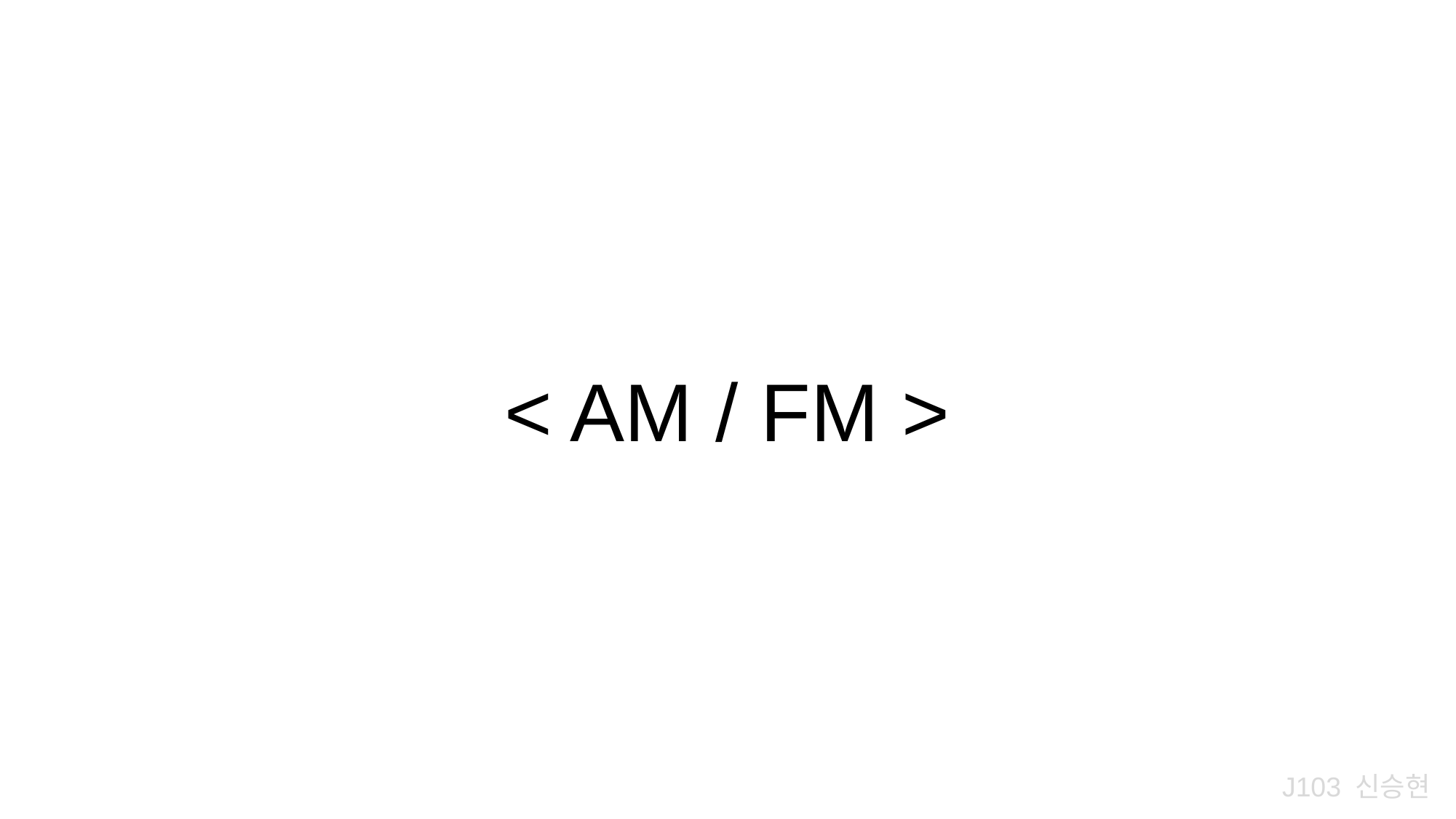

< AM / FM >
J103 신승현